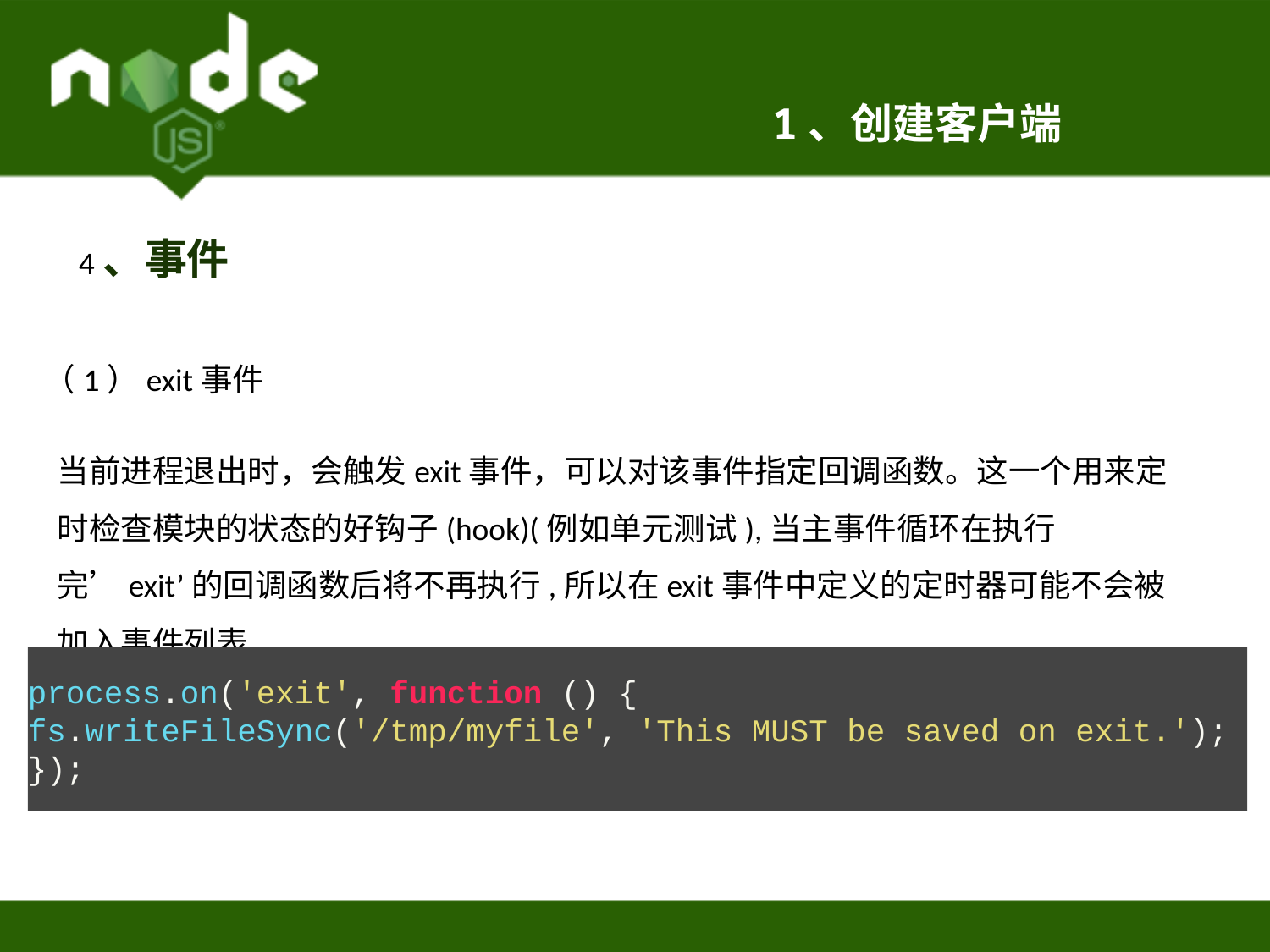

1、创建客户端
4、事件
（1）exit事件
当前进程退出时，会触发exit事件，可以对该事件指定回调函数。这一个用来定时检查模块的状态的好钩子(hook)(例如单元测试),当主事件循环在执行完’exit’的回调函数后将不再执行,所以在exit事件中定义的定时器可能不会被加入事件列表.
process.on('exit', function () {
fs.writeFileSync('/tmp/myfile', 'This MUST be saved on exit.');
});